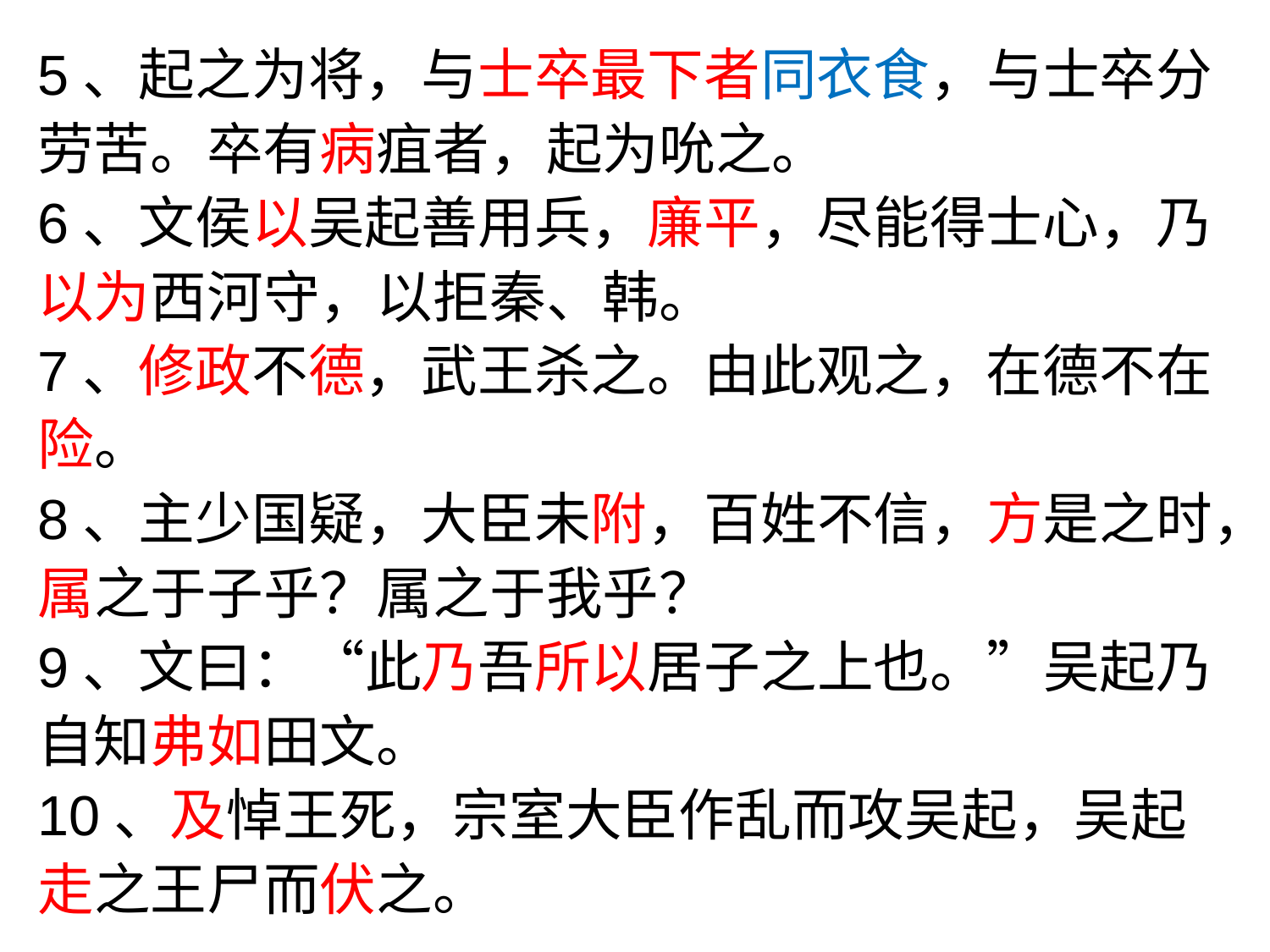

5、起之为将，与士卒最下者同衣食，与士卒分劳苦。卒有病疽者，起为吮之。
6、文侯以吴起善用兵，廉平，尽能得士心，乃以为西河守，以拒秦、韩。
7、修政不德，武王杀之。由此观之，在德不在险。
8、主少国疑，大臣未附，百姓不信，方是之时，属之于子乎？属之于我乎？
9、文曰：“此乃吾所以居子之上也。”吴起乃自知弗如田文。
10、及悼王死，宗室大臣作乱而攻吴起，吴起走之王尸而伏之。